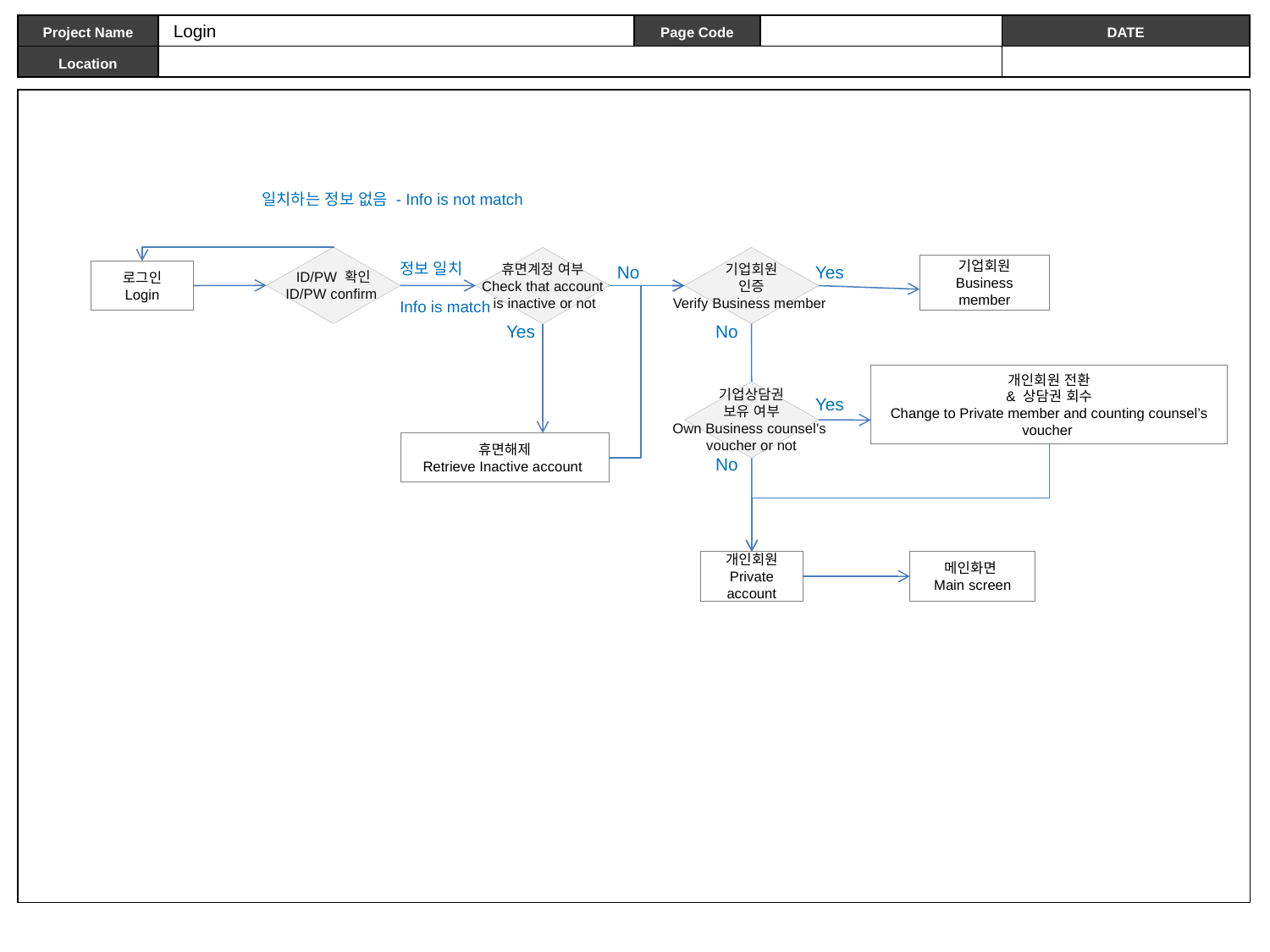

Login
일치하는 정보 없음 - Info is not match
ID/PW 확인
ID/PW confirm
휴면계정 여부
Check that account
 is inactive or not
기업회원
인증
Verify Business member
정보 일치

Info is match

No
Yes
기업회원
Business member
로그인
Login
Yes
No
개인회원 전환
& 상담권 회수
Change to Private member and counting counsel’s voucher
기업상담권
보유 여부
Own Business counsel’s
voucher or not
Yes
휴면해제
Retrieve Inactive account
No
개인회원
Private account
메인화면
Main screen